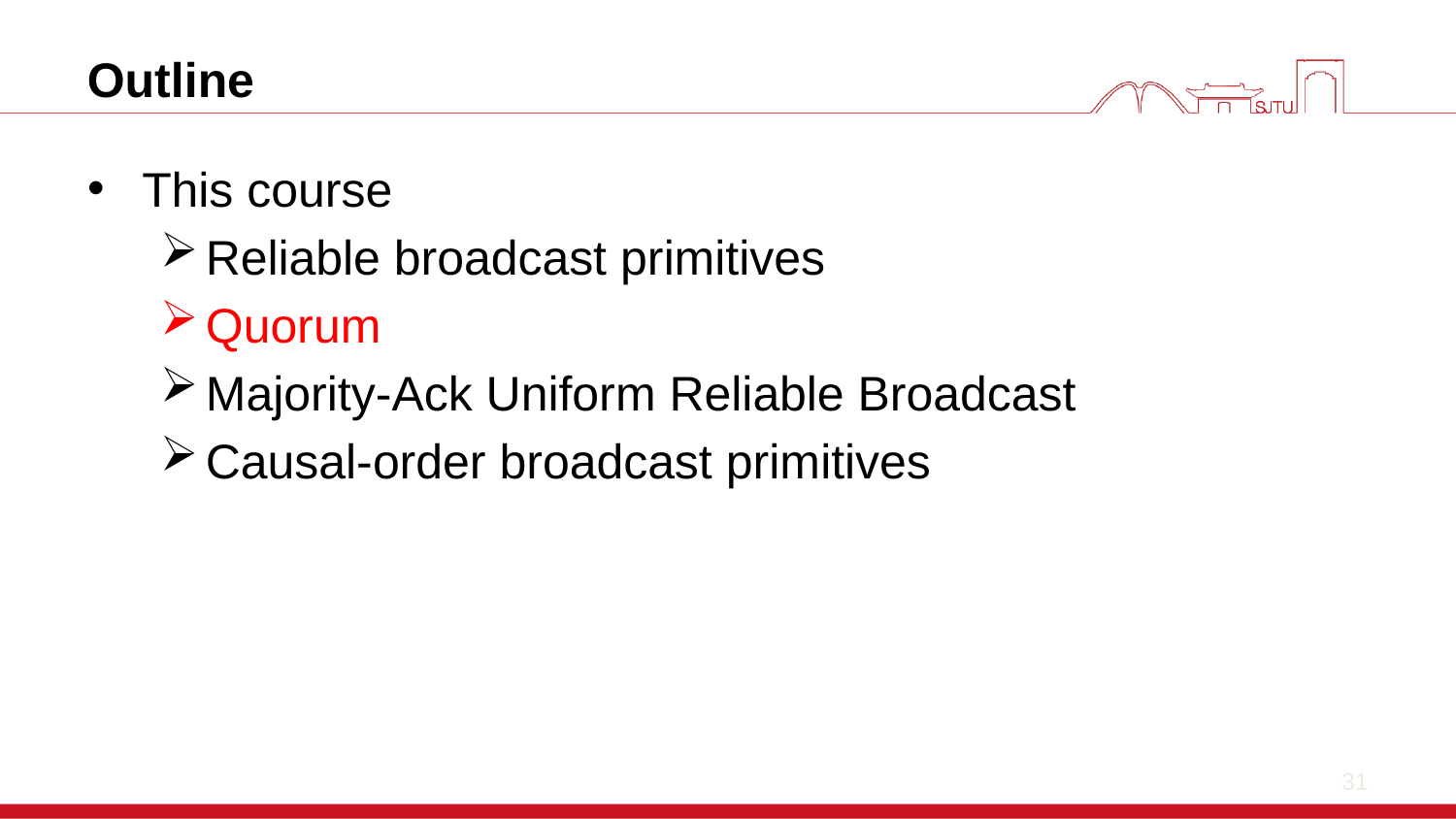

31
# Outline
This course
Reliable broadcast primitives
Quorum
Majority-Ack Uniform Reliable Broadcast
Causal-order broadcast primitives
高能预警！
	高能预警！
		高能预警！
 											开始了！			开始了！					核能预警！

	核能预警！